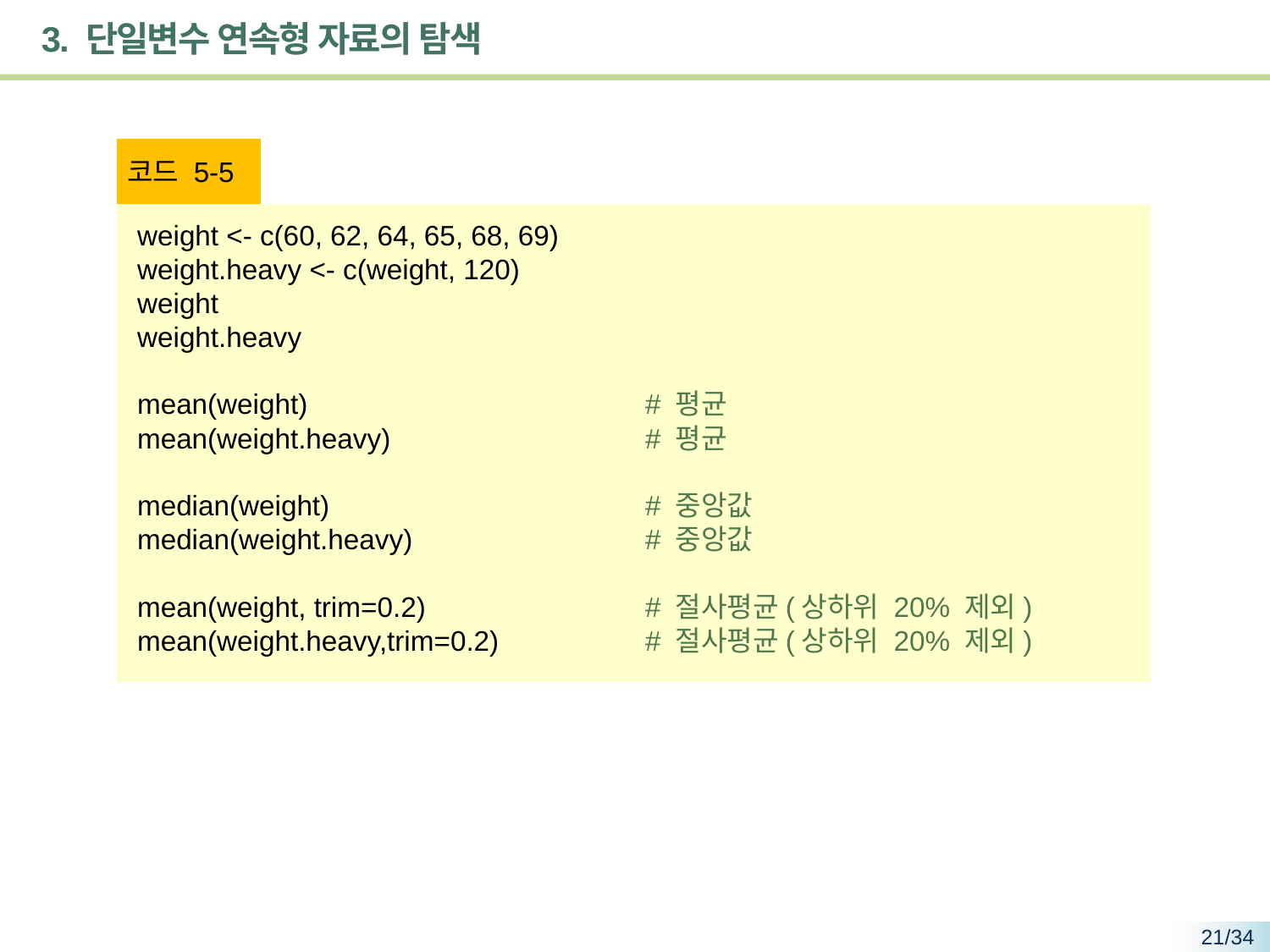

# 3. 단일변수 연속형 자료의 탐색

코드 5-5

weight <- c(60, 62, 64, 65, 68, 69)
weight.heavy <- c(weight, 120)
weight
weight.heavy

mean(weight) 			# 평균
mean(weight.heavy) 		# 평균

median(weight) 			# 중앙값
median(weight.heavy) 		# 중앙값

mean(weight, trim=0.2) 		# 절사평균(상하위 20% 제외)
mean(weight.heavy,trim=0.2) 		# 절사평균(상하위 20% 제외)